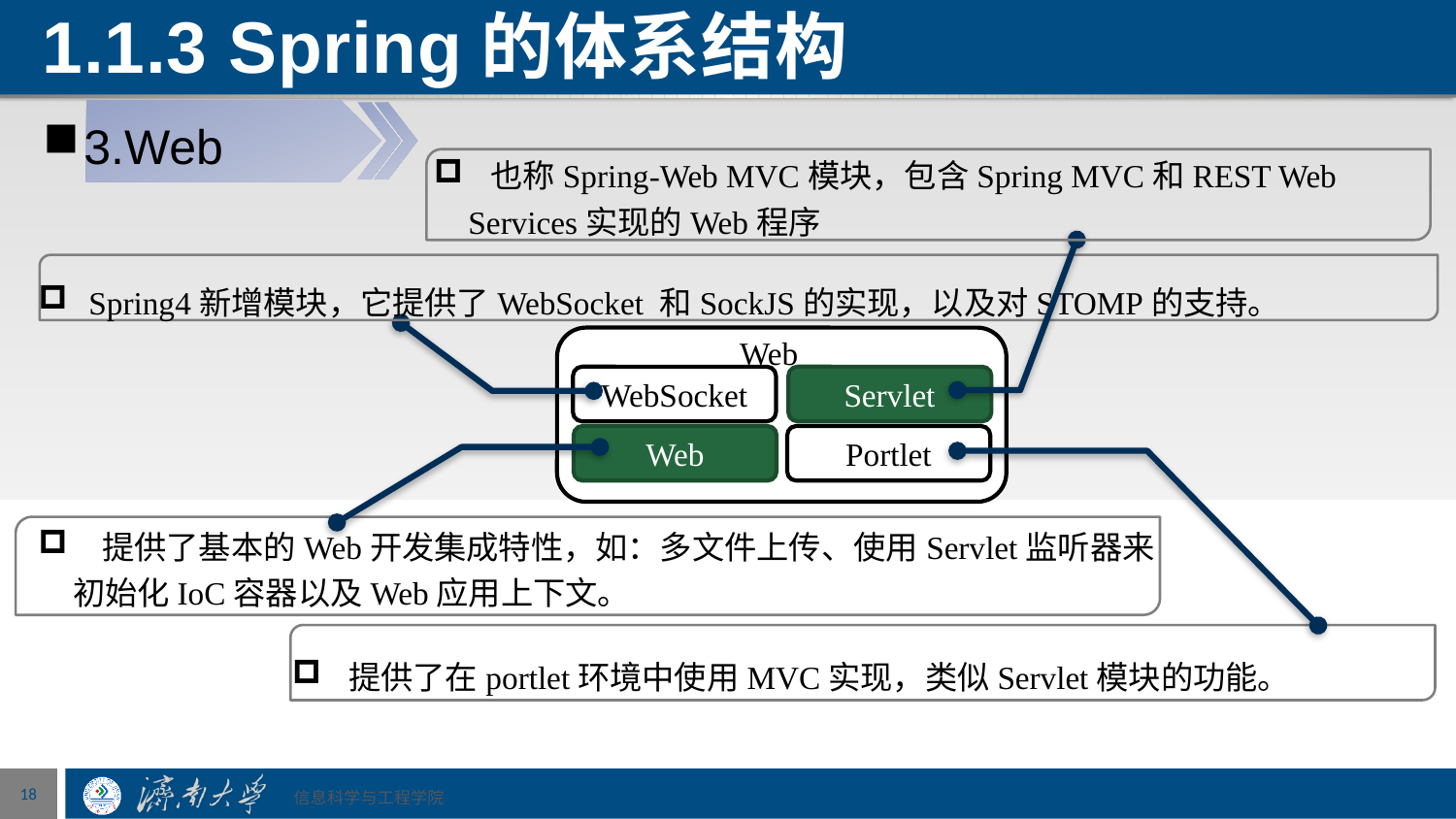

# 1.1.3 Spring的体系结构

3.Web
  也称Spring-Web MVC模块，包含Spring MVC和REST Web Services实现的Web程序

  Spring4新增模块，它提供了WebSocket 和SockJS的实现，以及对STOMP的支持。

Web

WebSocket
Servlet
Web
Portlet

   提供了基本的Web开发集成特性，如：多文件上传、使用Servlet监听器来初始化IoC容器以及Web应用上下文。

  提供了在portlet环境中使用MVC实现，类似Servlet模块的功能。